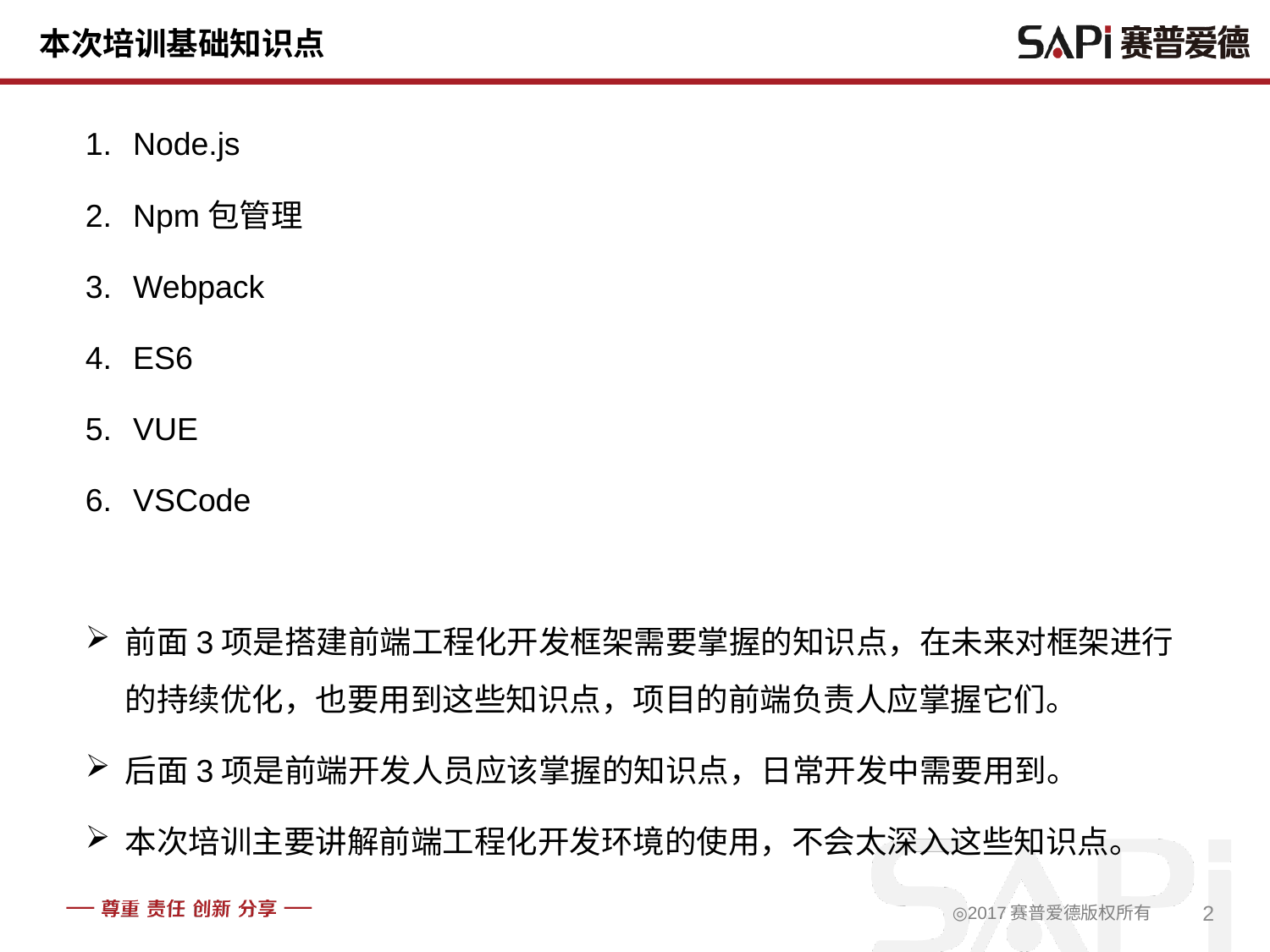

# 本次培训基础知识点
Node.js
Npm包管理
Webpack
ES6
VUE
VSCode

前面3项是搭建前端工程化开发框架需要掌握的知识点，在未来对框架进行的持续优化，也要用到这些知识点，项目的前端负责人应掌握它们。
后面3项是前端开发人员应该掌握的知识点，日常开发中需要用到。
本次培训主要讲解前端工程化开发环境的使用，不会太深入这些知识点。
2